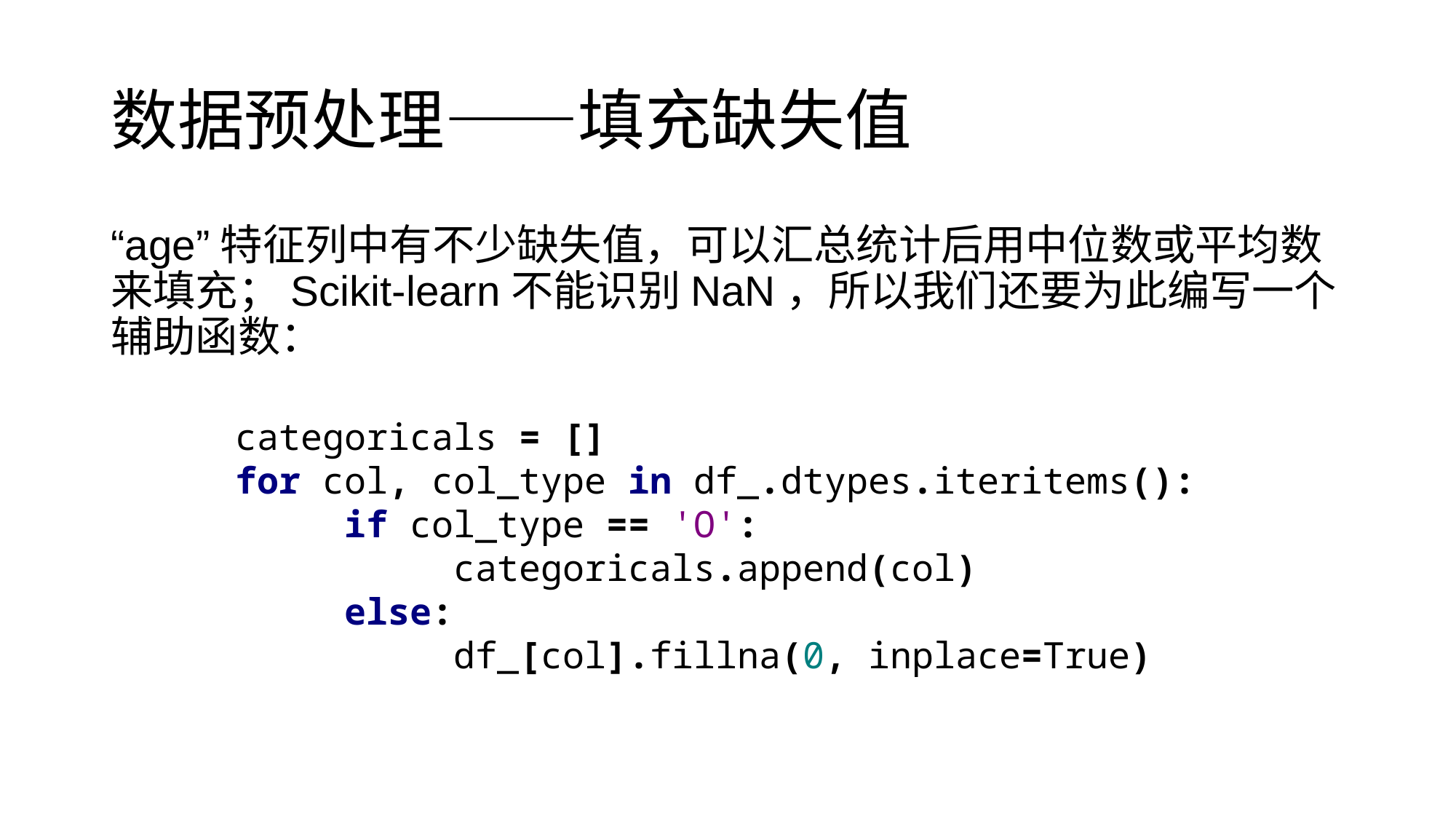

# 数据预处理——填充缺失值
“age”特征列中有不少缺失值，可以汇总统计后用中位数或平均数来填充；Scikit-learn不能识别NaN，所以我们还要为此编写一个辅助函数：
categoricals = []
for col, col_type in df_.dtypes.iteritems():
     if col_type == 'O':
          categoricals.append(col)
     else:
          df_[col].fillna(0, inplace=True)